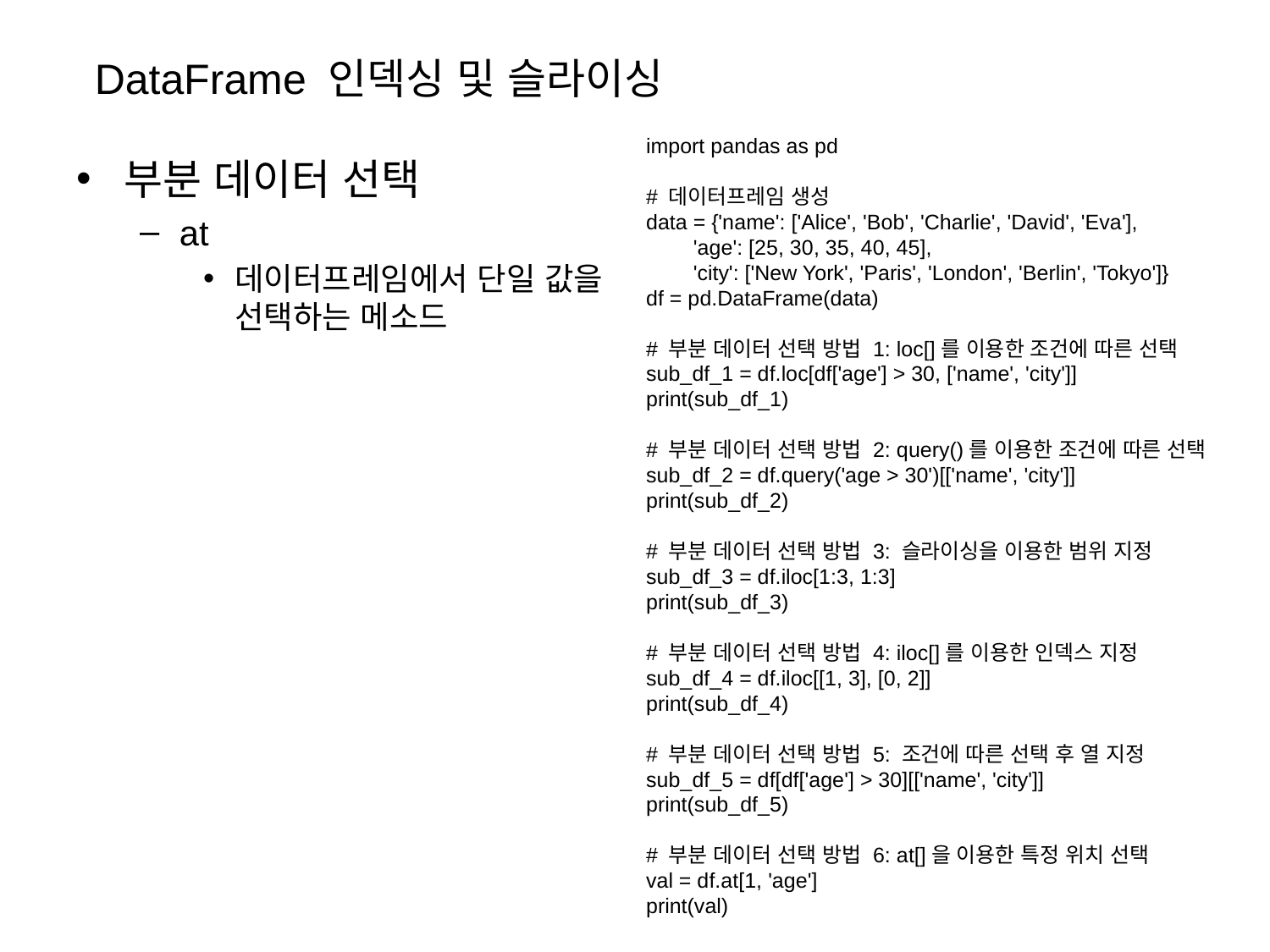

# DataFrame 인덱싱 및 슬라이싱
import pandas as pd

# 데이터프레임 생성
data = {'name': ['Alice', 'Bob', 'Charlie', 'David', 'Eva'],
        'age': [25, 30, 35, 40, 45],
        'city': ['New York', 'Paris', 'London', 'Berlin', 'Tokyo']}
df = pd.DataFrame(data)

# 부분 데이터 선택 방법 1: loc[]를 이용한 조건에 따른 선택
sub_df_1 = df.loc[df['age'] > 30, ['name', 'city']]
print(sub_df_1)

# 부분 데이터 선택 방법 2: query()를 이용한 조건에 따른 선택
sub_df_2 = df.query('age > 30')[['name', 'city']]
print(sub_df_2)

# 부분 데이터 선택 방법 3: 슬라이싱을 이용한 범위 지정
sub_df_3 = df.iloc[1:3, 1:3]
print(sub_df_3)

# 부분 데이터 선택 방법 4: iloc[]를 이용한 인덱스 지정
sub_df_4 = df.iloc[[1, 3], [0, 2]]
print(sub_df_4)

# 부분 데이터 선택 방법 5: 조건에 따른 선택 후 열 지정
sub_df_5 = df[df['age'] > 30][['name', 'city']]
print(sub_df_5)

# 부분 데이터 선택 방법 6: at[]을 이용한 특정 위치 선택
val = df.at[1, 'age']
print(val)
부분 데이터 선택
at
데이터프레임에서 단일 값을 선택하는 메소드